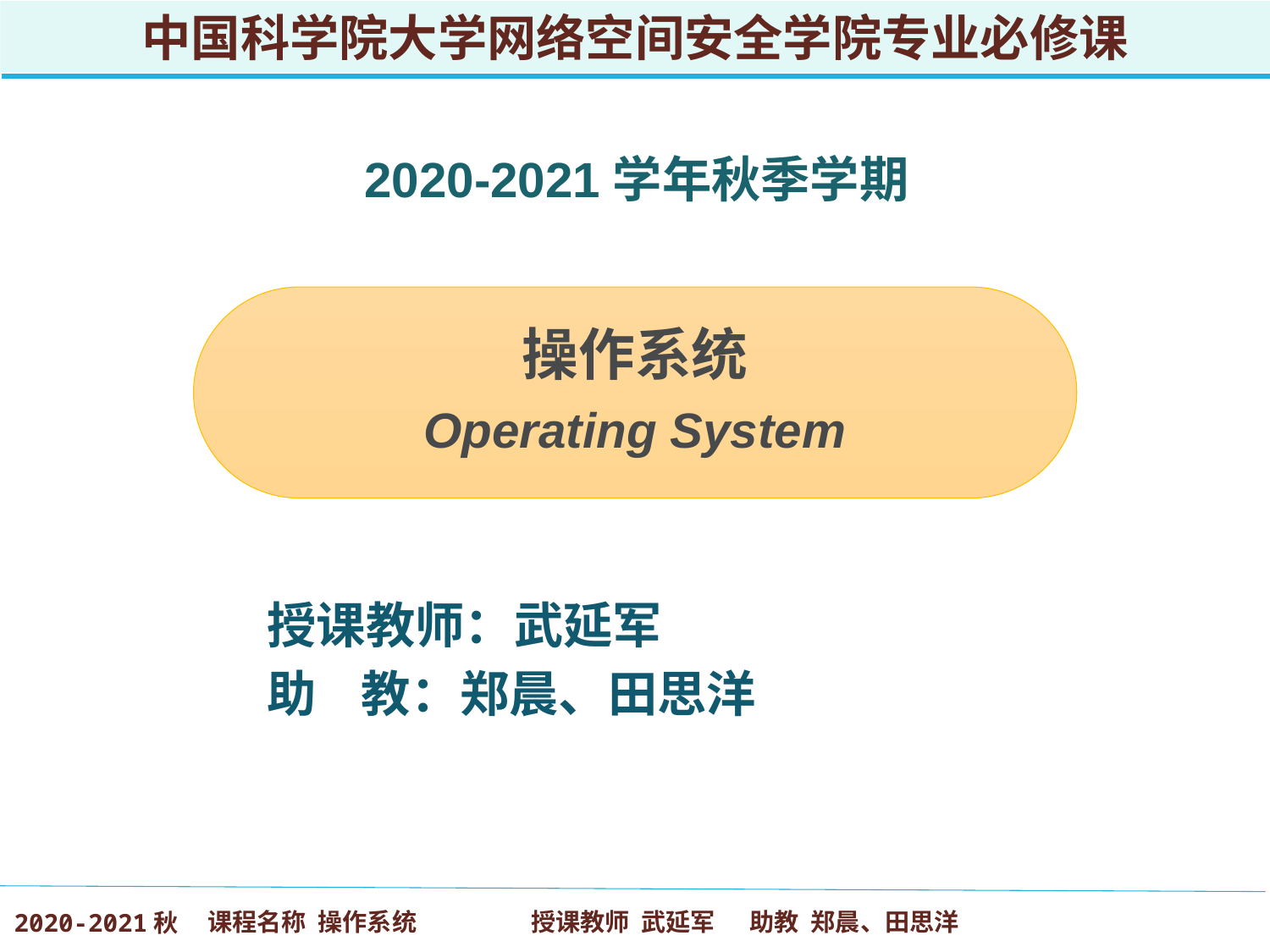

2020-2021学年秋季学期
操作系统
Operating System
授课教师：武延军
助    教：郑晨、田思洋
课程名称  操作系统                    授课教师  武延军      助教  郑晨、田思洋
2020-2021秋